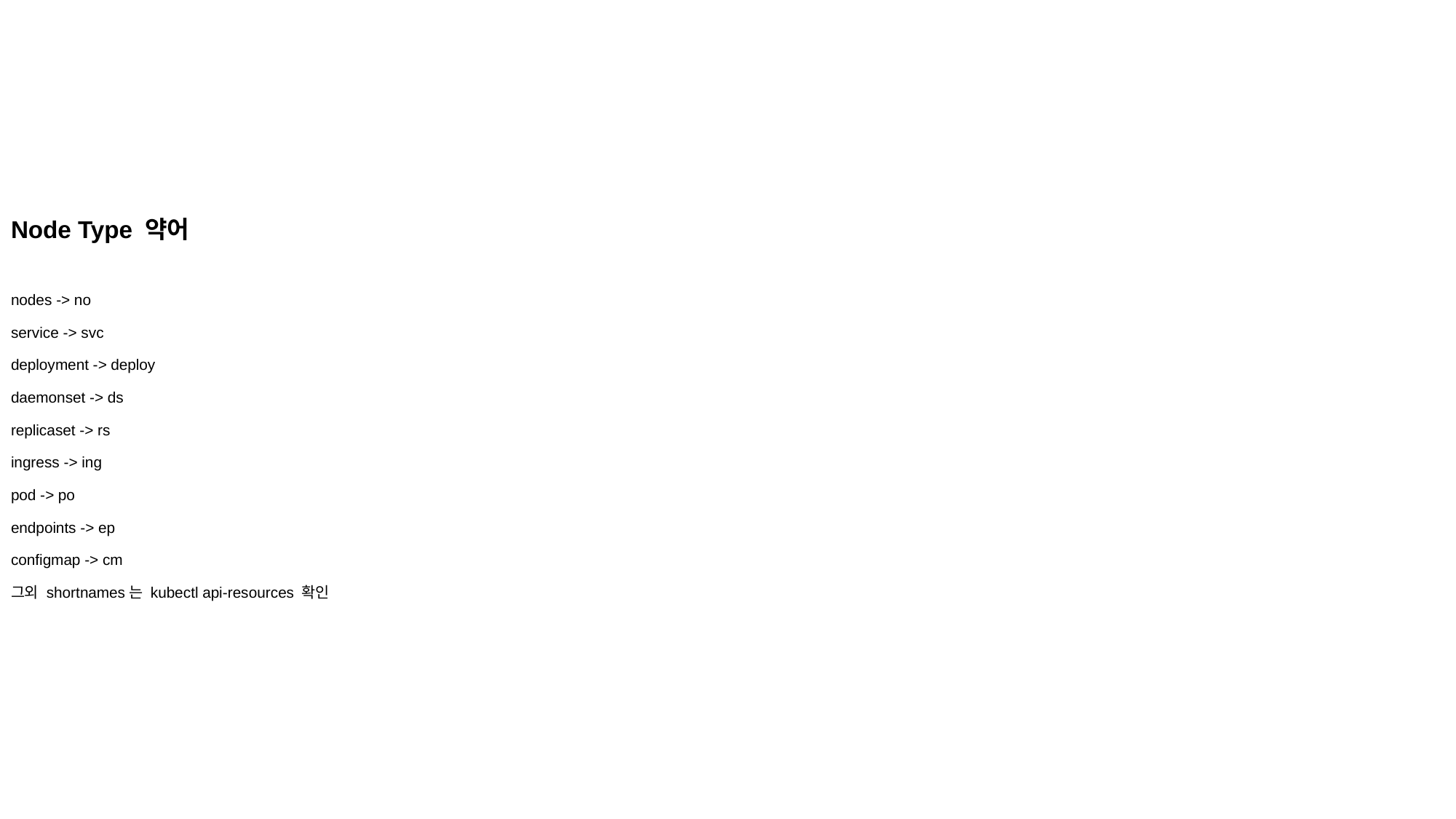

# Node Type 약어 nodes -> no service -> svc deployment -> deploy daemonset -> ds replicaset -> rs ingress -> ing pod -> po endpoints -> ep configmap -> cm 그외 shortnames는 kubectl api-resources 확인